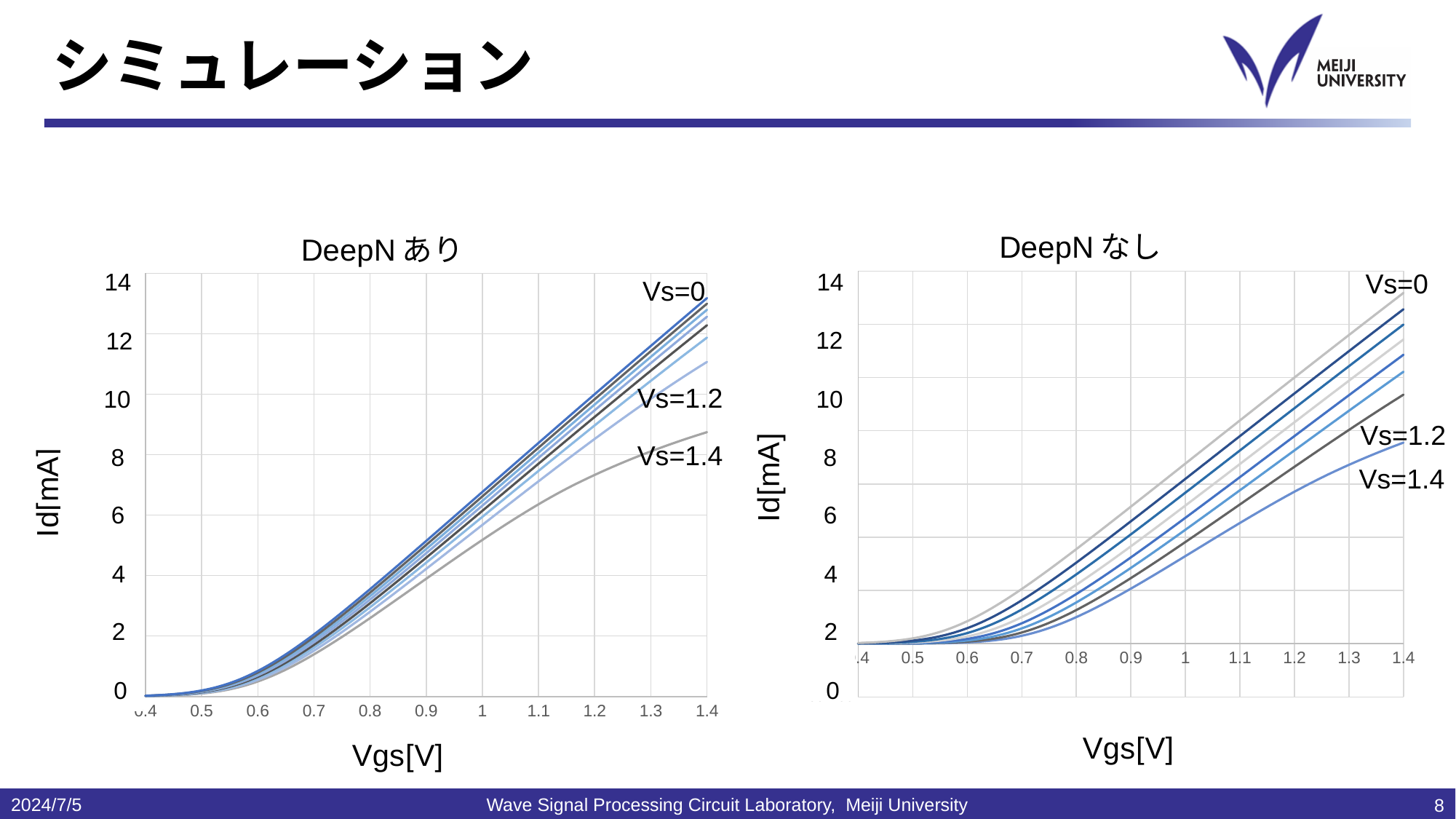

# シミュレーション

### Chart: DeepNなし

| Category | vss=0 | vss=0.2 | vss=0.4 | vss=0.6 | vss=0.8 | vss=1 | vss=1.2 | vss=1.4 |
|---|---|---|---|---|---|---|---|---|

### Chart: DeepNあり

| Category | vss=0 | vss=0.2 | vss=0.4 | vss=0.6 | vss=0.8 | vss=1 | vss=1.2 | vss=1.4 |
|---|---|---|---|---|---|---|---|---|

14
14
Vs=0
Vs=0
12
12
Vs=1.2
10
10
Vs=1.2
Vs=1.4
8
8
Vs=1.4
6
6
4
4
2
2
0
0
Wave Signal Processing Circuit Laboratory,  Meiji University
2024/7/5
8